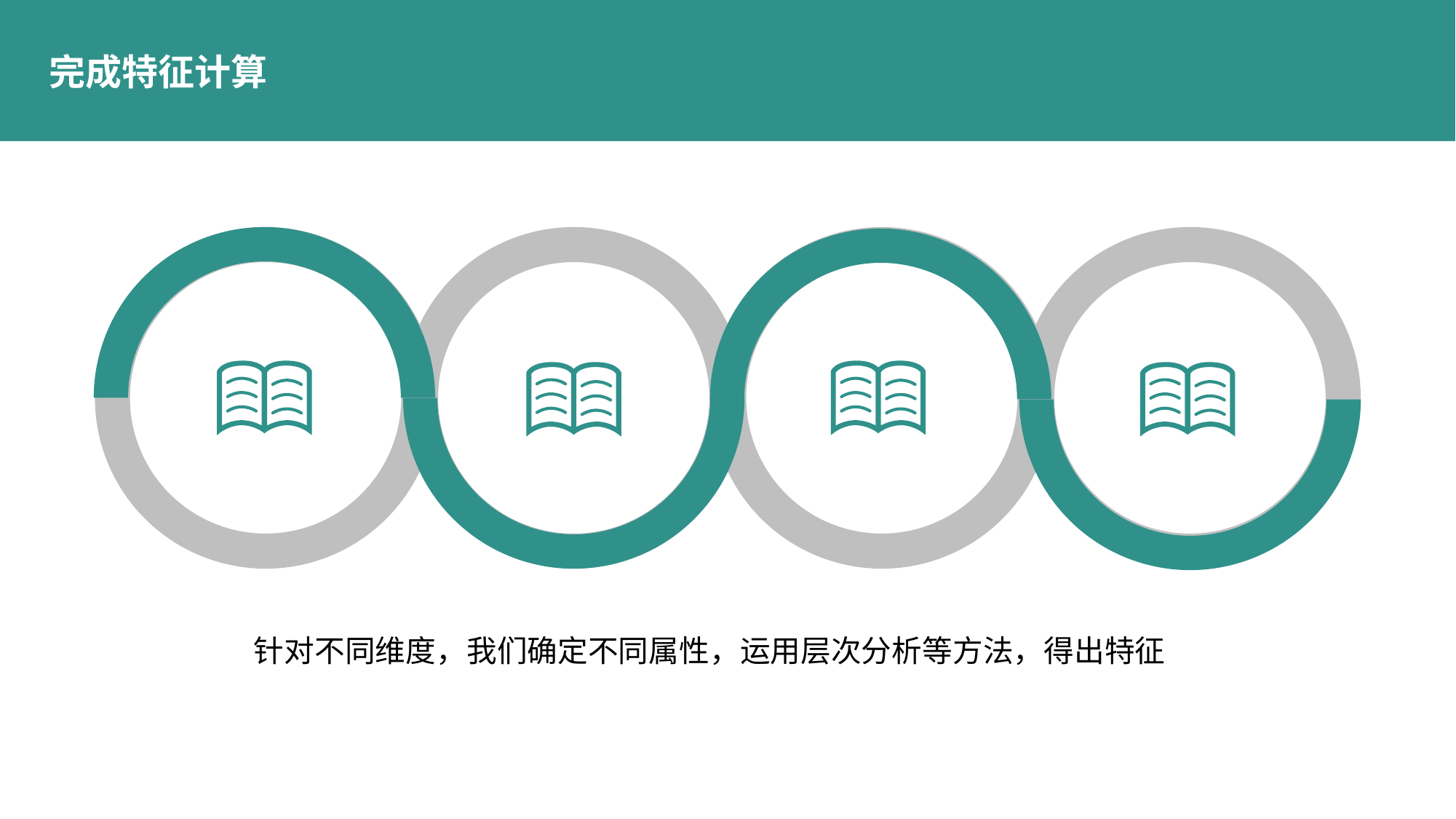

完成特征计算

针对不同维度，我们确定不同属性，运用层次分析等方法，得出特征